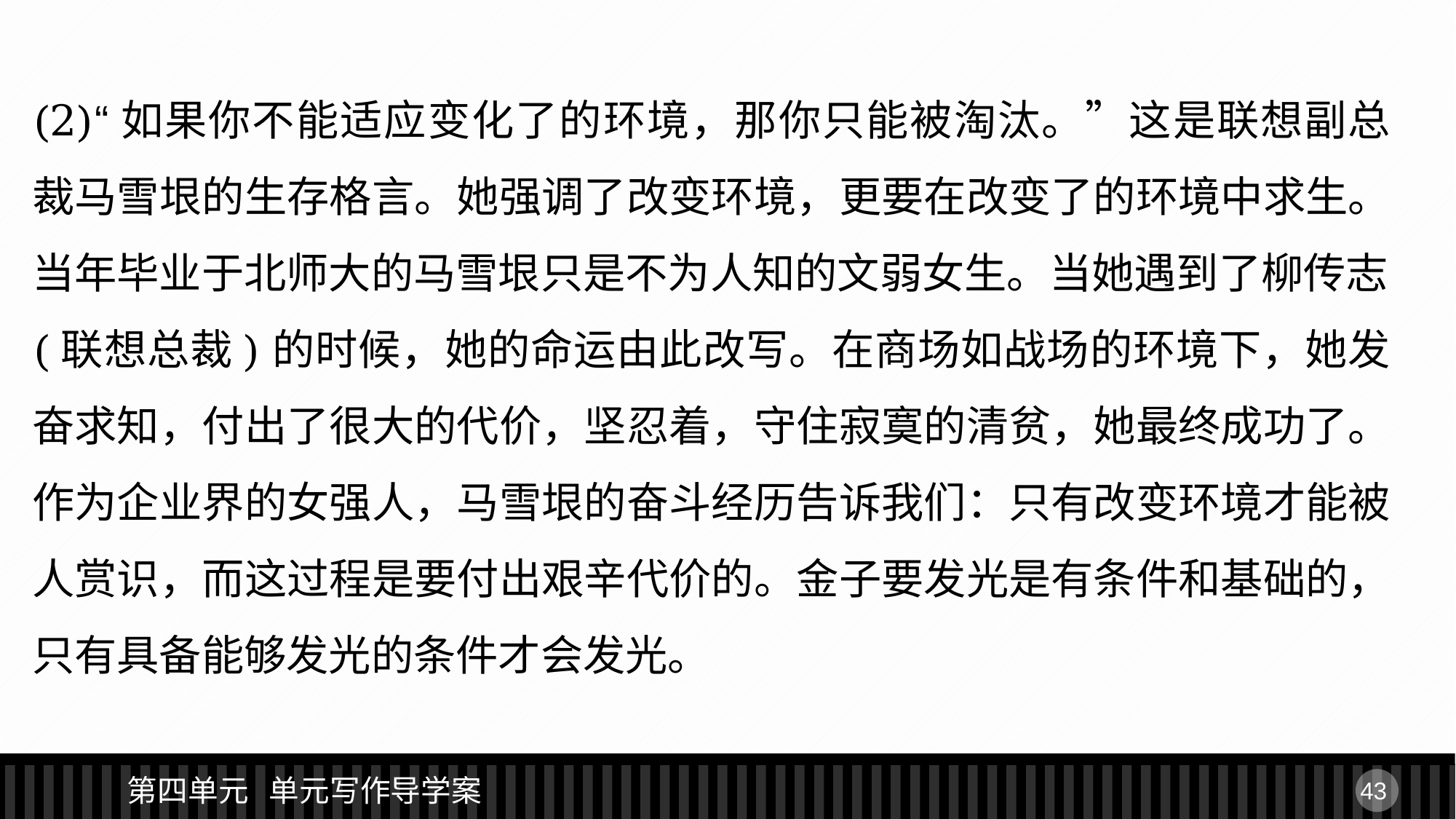

(2)“如果你不能适应变化了的环境，那你只能被淘汰。”这是联想副总裁马雪垠的生存格言。她强调了改变环境，更要在改变了的环境中求生。当年毕业于北师大的马雪垠只是不为人知的文弱女生。当她遇到了柳传志(联想总裁)的时候，她的命运由此改写。在商场如战场的环境下，她发奋求知，付出了很大的代价，坚忍着，守住寂寞的清贫，她最终成功了。作为企业界的女强人，马雪垠的奋斗经历告诉我们：只有改变环境才能被人赏识，而这过程是要付出艰辛代价的。金子要发光是有条件和基础的，只有具备能够发光的条件才会发光。